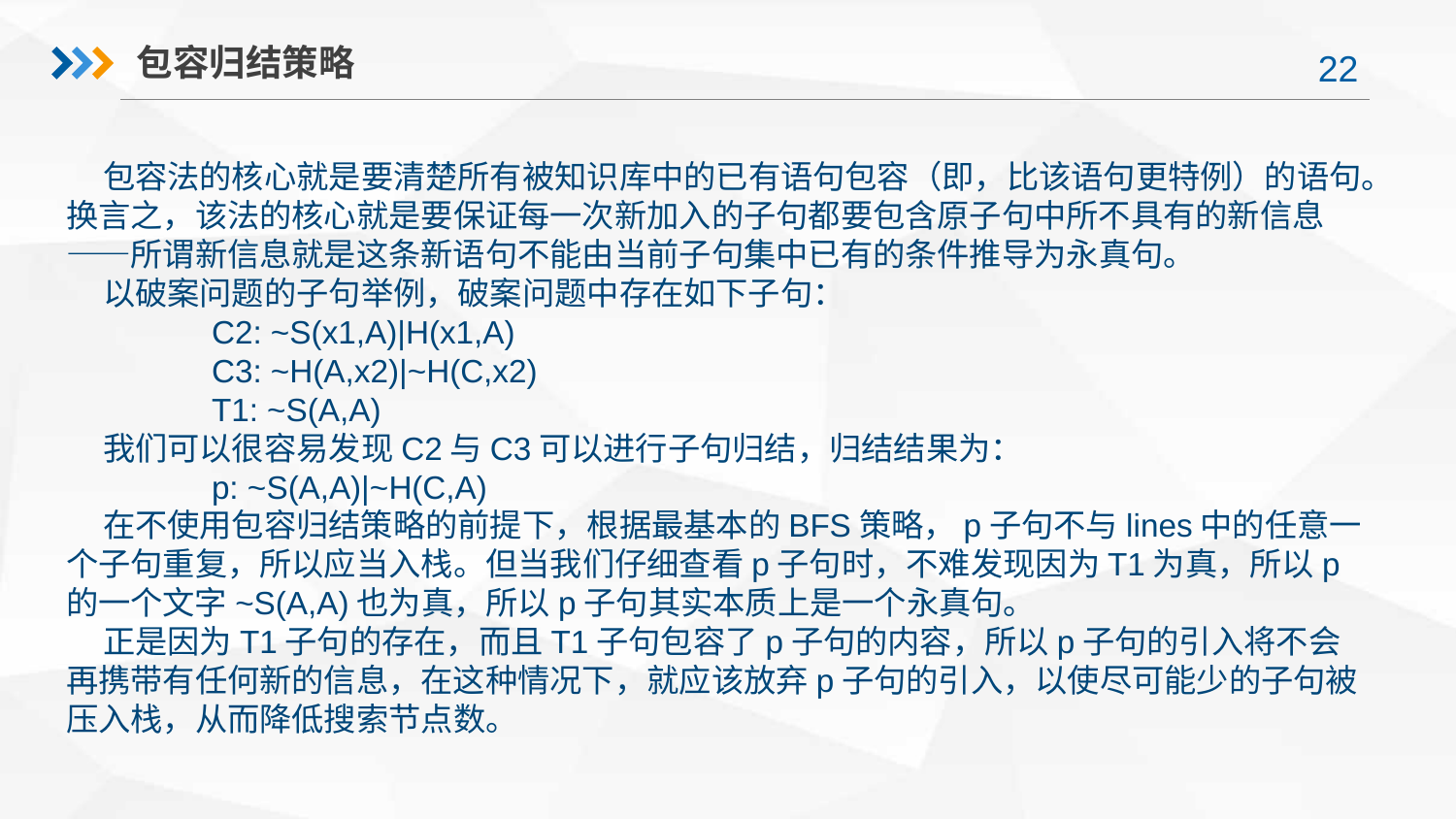

包容归结策略
    包容法的核心就是要清楚所有被知识库中的已有语句包容（即，比该语句更特例）的语句。换言之，该法的核心就是要保证每一次新加入的子句都要包含原子句中所不具有的新信息——所谓新信息就是这条新语句不能由当前子句集中已有的条件推导为永真句。
    以破案问题的子句举例，破案问题中存在如下子句：
	C2: ~S(x1,A)|H(x1,A)
	C3: ~H(A,x2)|~H(C,x2)
	T1: ~S(A,A)
    我们可以很容易发现C2与C3可以进行子句归结，归结结果为：
	p: ~S(A,A)|~H(C,A)
    在不使用包容归结策略的前提下，根据最基本的BFS策略，p子句不与lines中的任意一个子句重复，所以应当入栈。但当我们仔细查看p子句时，不难发现因为T1为真，所以p的一个文字~S(A,A)也为真，所以p子句其实本质上是一个永真句。
    正是因为T1子句的存在，而且T1子句包容了p子句的内容，所以p子句的引入将不会再携带有任何新的信息，在这种情况下，就应该放弃p子句的引入，以使尽可能少的子句被压入栈，从而降低搜索节点数。